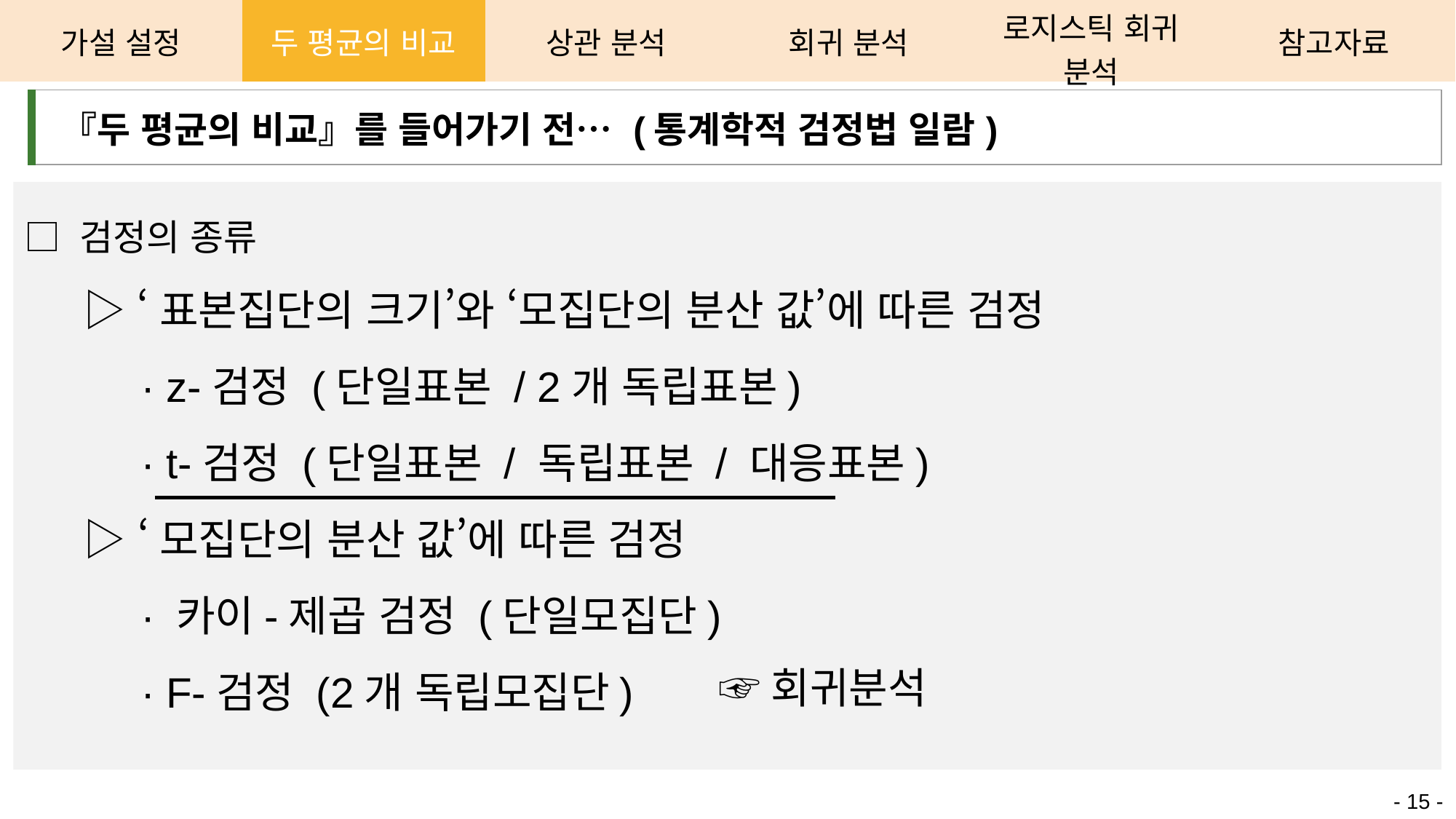

| 가설 설정 | 두 평균의 비교 | 상관 분석 | 회귀 분석 | 로지스틱 회귀 분석 | 참고자료 |
| --- | --- | --- | --- | --- | --- |
| 『두 평균의 비교』를 들어가기 전… (통계학적 검정법 일람) |
| --- |
□ 검정의 종류
     ▷ ‘표본집단의 크기’와 ‘모집단의 분산 값’에 따른 검정
          ∙ z-검정 (단일표본 / 2개 독립표본)
          ∙ t-검정 (단일표본 / 독립표본 / 대응표본)
     ▷ ‘모집단의 분산 값’에 따른 검정
          ∙ 카이-제곱 검정 (단일모집단)
          ∙ F-검정 (2개 독립모집단)
☞회귀분석
- 15 -